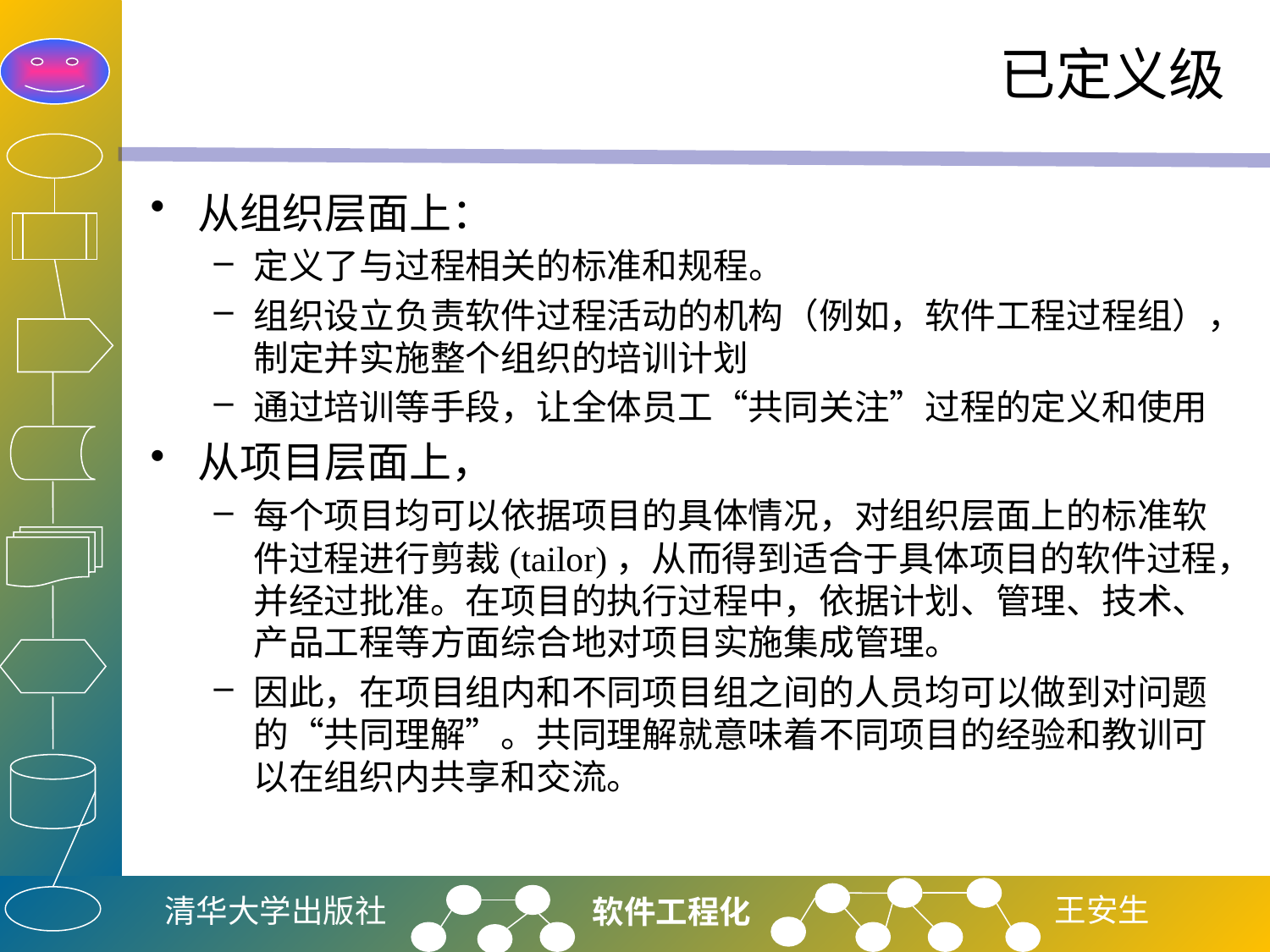

# 已定义级
从组织层面上：
定义了与过程相关的标准和规程。
组织设立负责软件过程活动的机构（例如，软件工程过程组），制定并实施整个组织的培训计划
通过培训等手段，让全体员工“共同关注”过程的定义和使用
从项目层面上，
每个项目均可以依据项目的具体情况，对组织层面上的标准软件过程进行剪裁(tailor)，从而得到适合于具体项目的软件过程，并经过批准。在项目的执行过程中，依据计划、管理、技术、产品工程等方面综合地对项目实施集成管理。
因此，在项目组内和不同项目组之间的人员均可以做到对问题的“共同理解”。共同理解就意味着不同项目的经验和教训可以在组织内共享和交流。